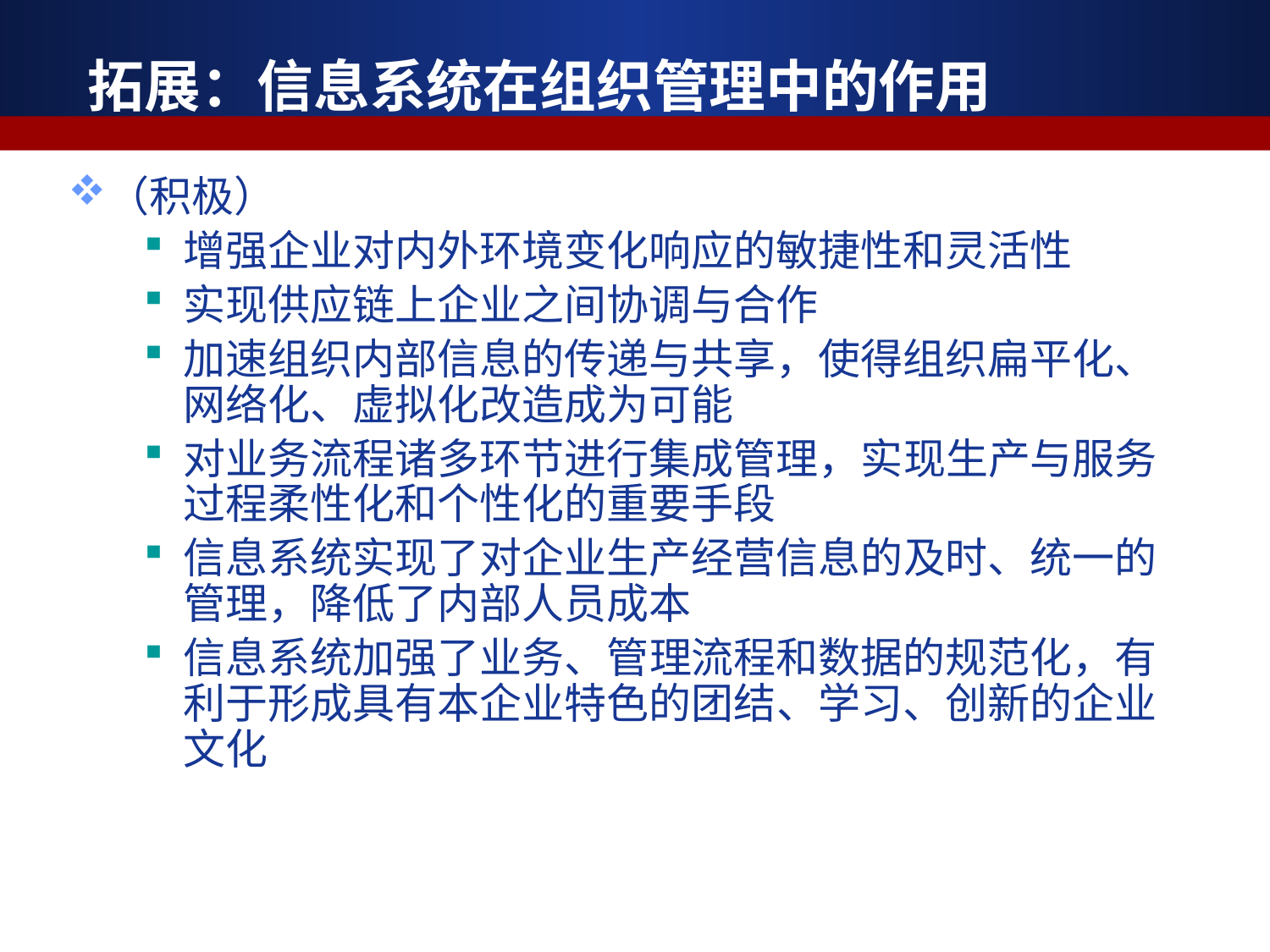

# 拓展：信息系统在组织管理中的作用
（积极）
增强企业对内外环境变化响应的敏捷性和灵活性
实现供应链上企业之间协调与合作
加速组织内部信息的传递与共享，使得组织扁平化、网络化、虚拟化改造成为可能
对业务流程诸多环节进行集成管理，实现生产与服务过程柔性化和个性化的重要手段
信息系统实现了对企业生产经营信息的及时、统一的管理，降低了内部人员成本
信息系统加强了业务、管理流程和数据的规范化，有利于形成具有本企业特色的团结、学习、创新的企业文化